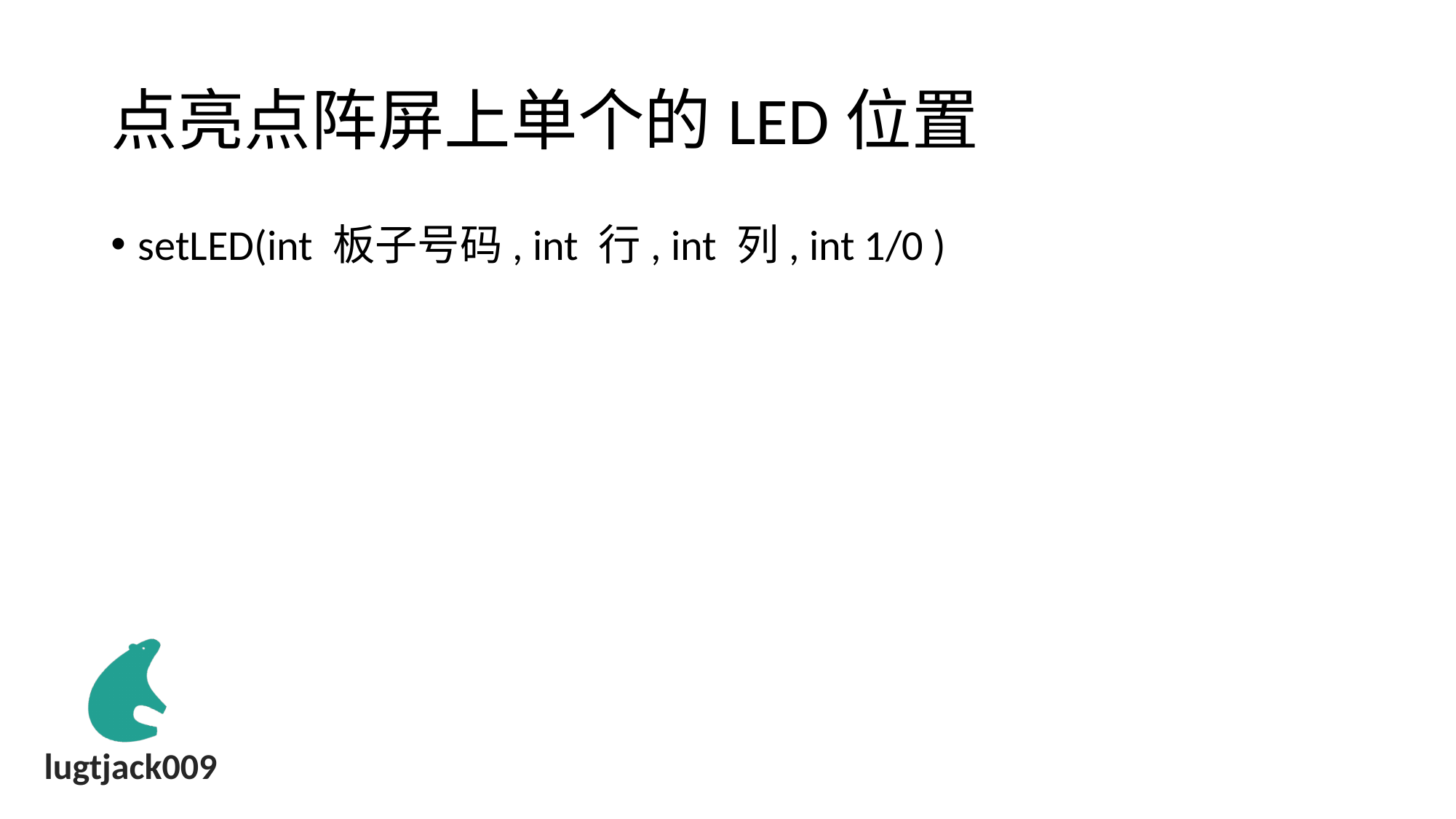

# 点亮点阵屏上单个的LED位置
setLED(int 板子号码, int 行, int 列, int 1/0 )